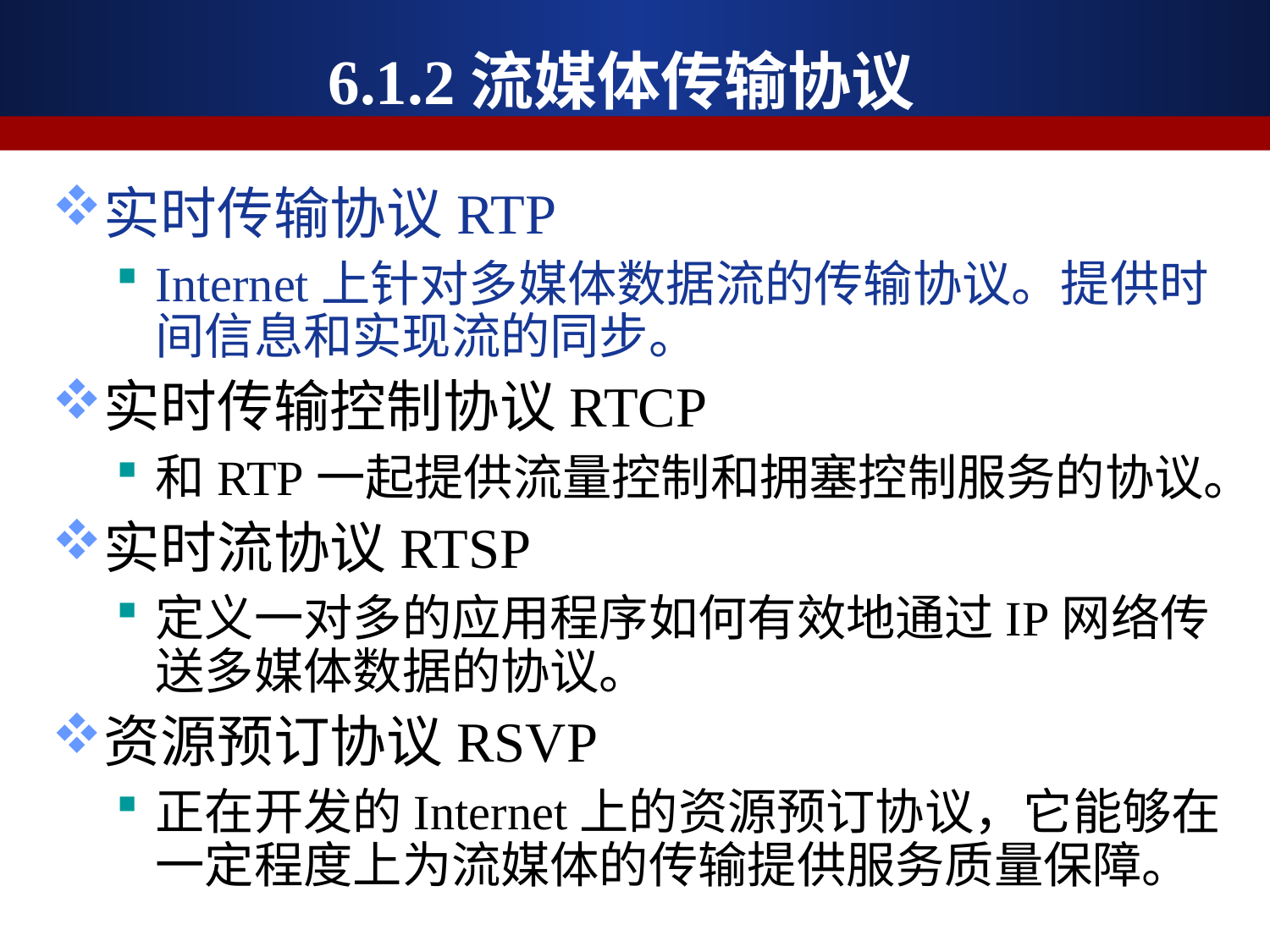

# 6.1.2流媒体传输协议
实时传输协议RTP
Internet上针对多媒体数据流的传输协议。提供时间信息和实现流的同步。
实时传输控制协议RTCP
和RTP一起提供流量控制和拥塞控制服务的协议。
实时流协议RTSP
定义一对多的应用程序如何有效地通过IP网络传送多媒体数据的协议。
资源预订协议RSVP
正在开发的Internet上的资源预订协议，它能够在一定程度上为流媒体的传输提供服务质量保障。